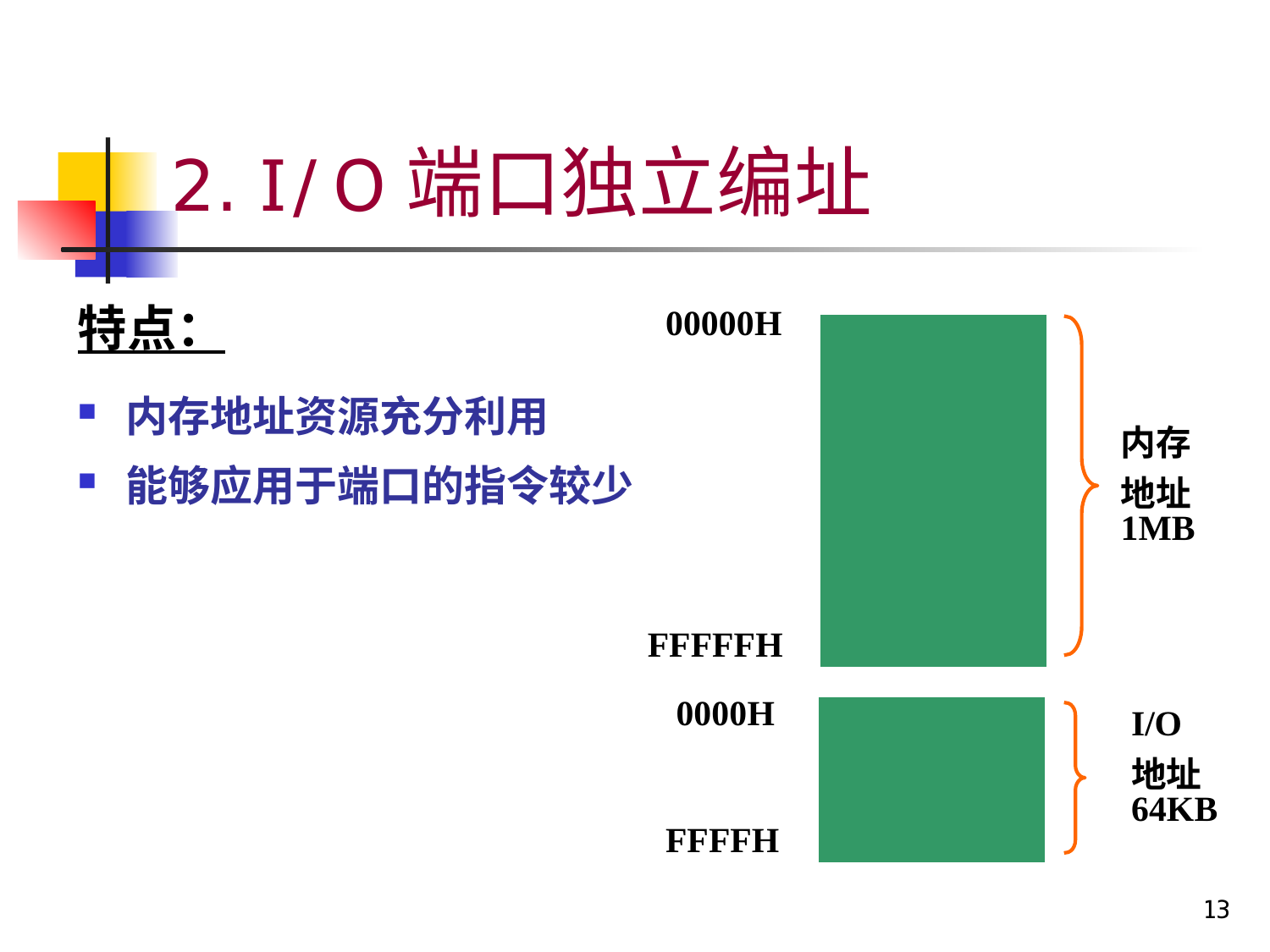

# 2. I/O端口独立编址
特点：
内存地址资源充分利用
能够应用于端口的指令较少
00000H

内存
地址1MB
FFFFFH
0000H

I/O
地址64KB
FFFFH
13